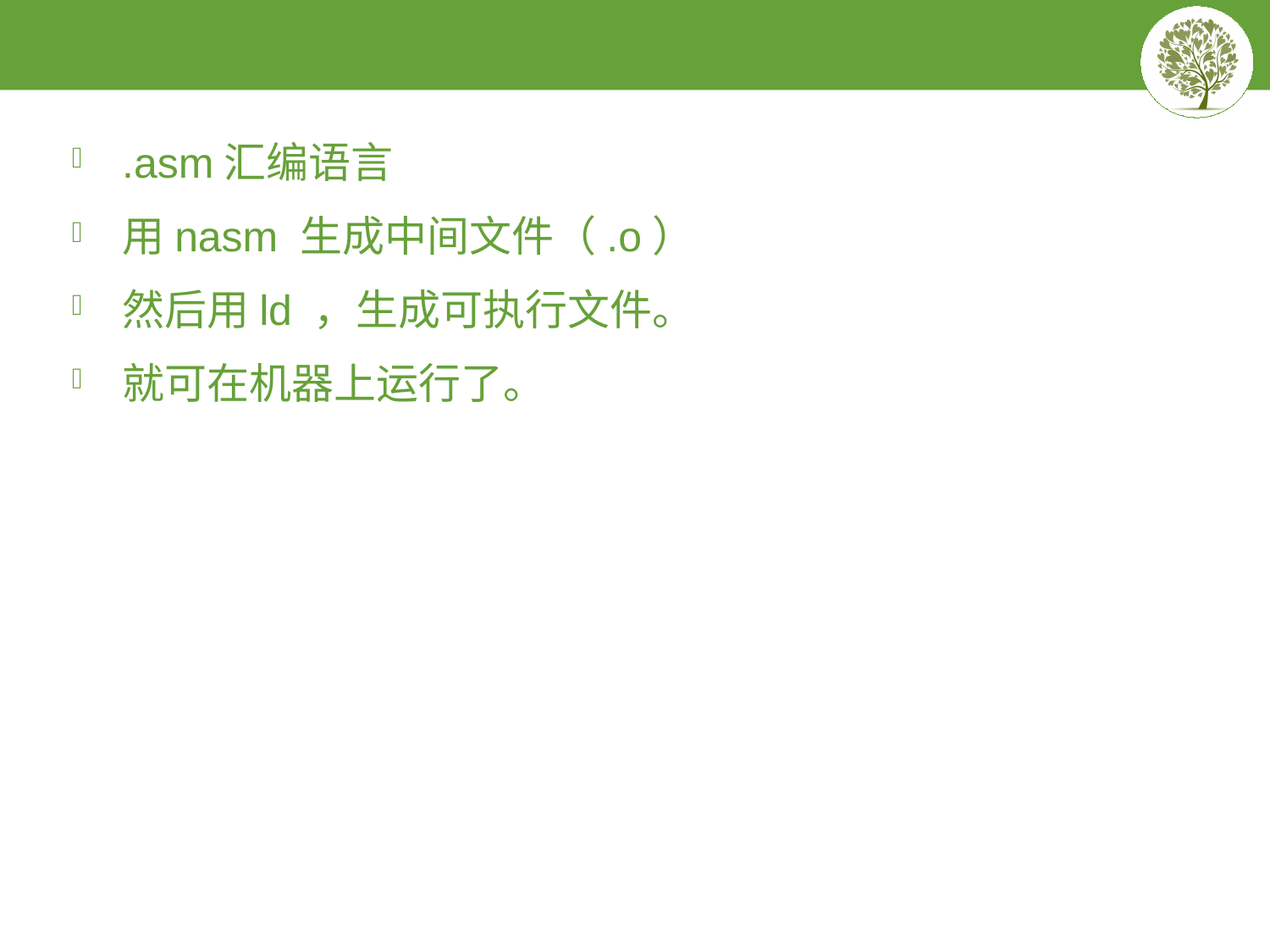

#
.asm汇编语言
用nasm 生成中间文件（.o）
然后用ld ，生成可执行文件。
就可在机器上运行了。